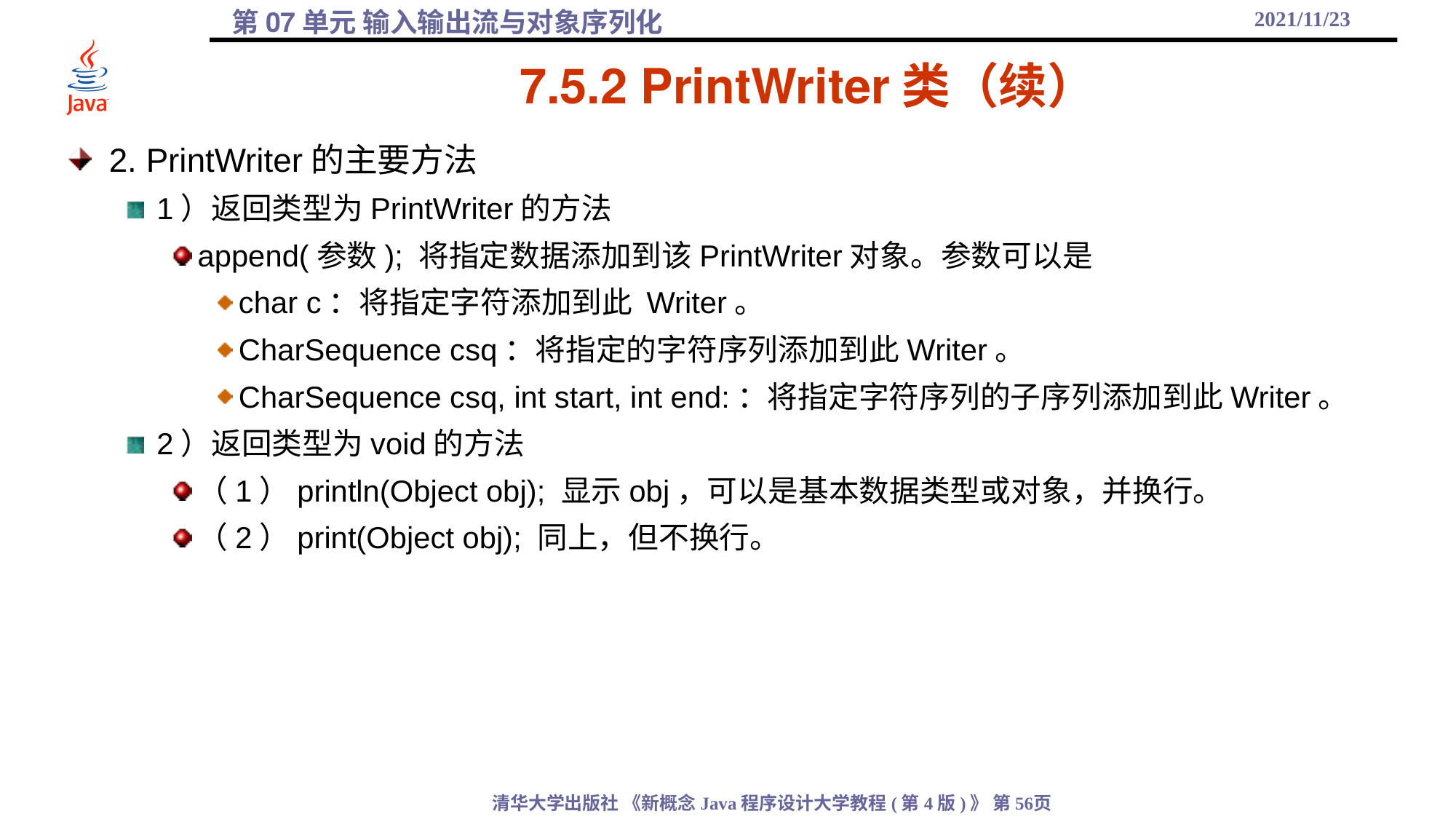

2021/11/23
# 7.5.2 PrintWriter类（续）
2. PrintWriter的主要方法
1）返回类型为PrintWriter的方法
append(参数); 将指定数据添加到该PrintWriter对象。参数可以是
char c：将指定字符添加到此 Writer。
CharSequence csq：将指定的字符序列添加到此Writer。
CharSequence csq, int start, int end:：将指定字符序列的子序列添加到此Writer。
2）返回类型为void的方法
（1）println(Object obj); 显示obj，可以是基本数据类型或对象，并换行。
（2）print(Object obj); 同上，但不换行。